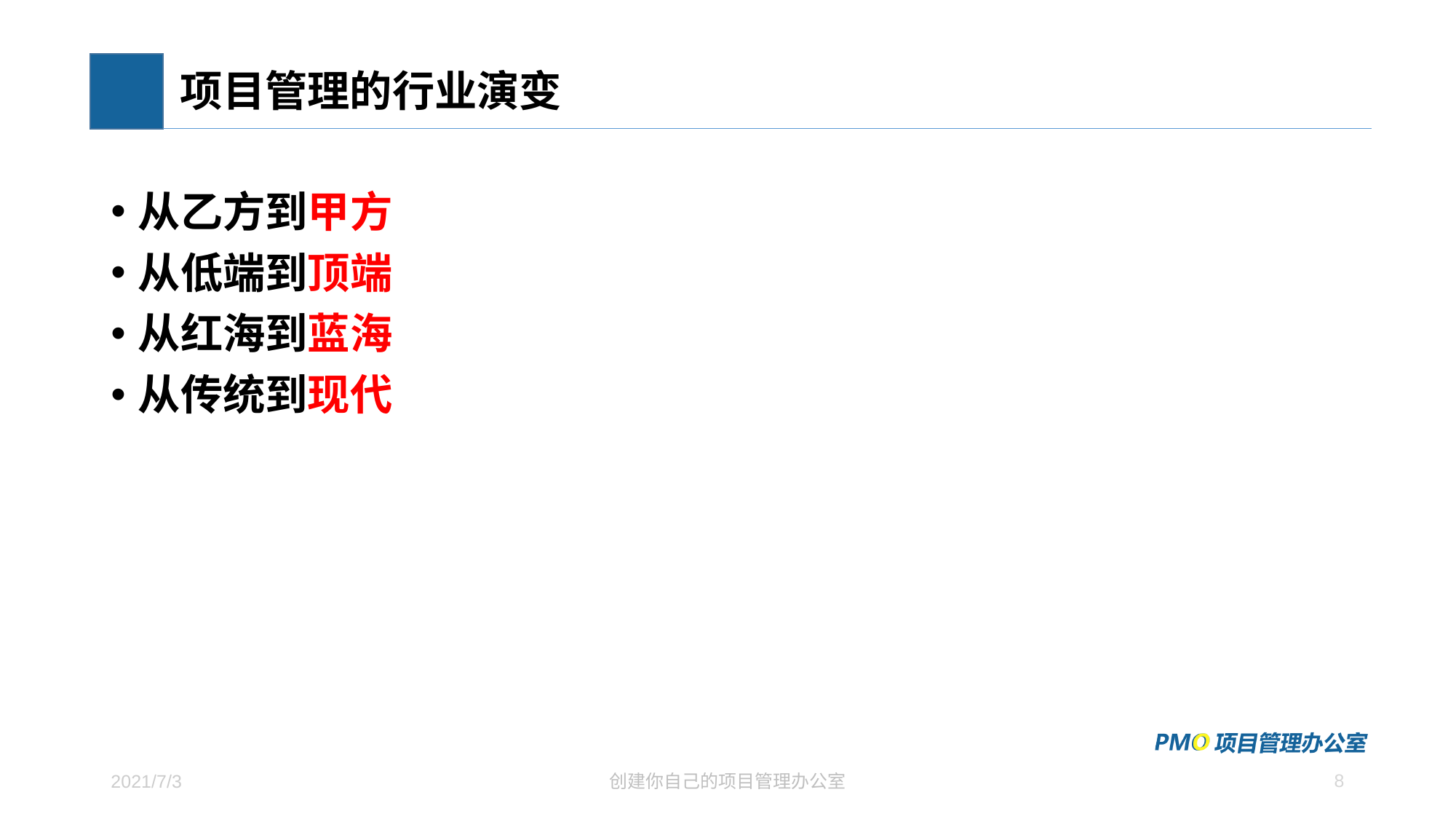

# 项目管理的行业演变
从乙方到甲方
从低端到顶端
从红海到蓝海
从传统到现代
8
2021/7/3
创建你自己的项目管理办公室